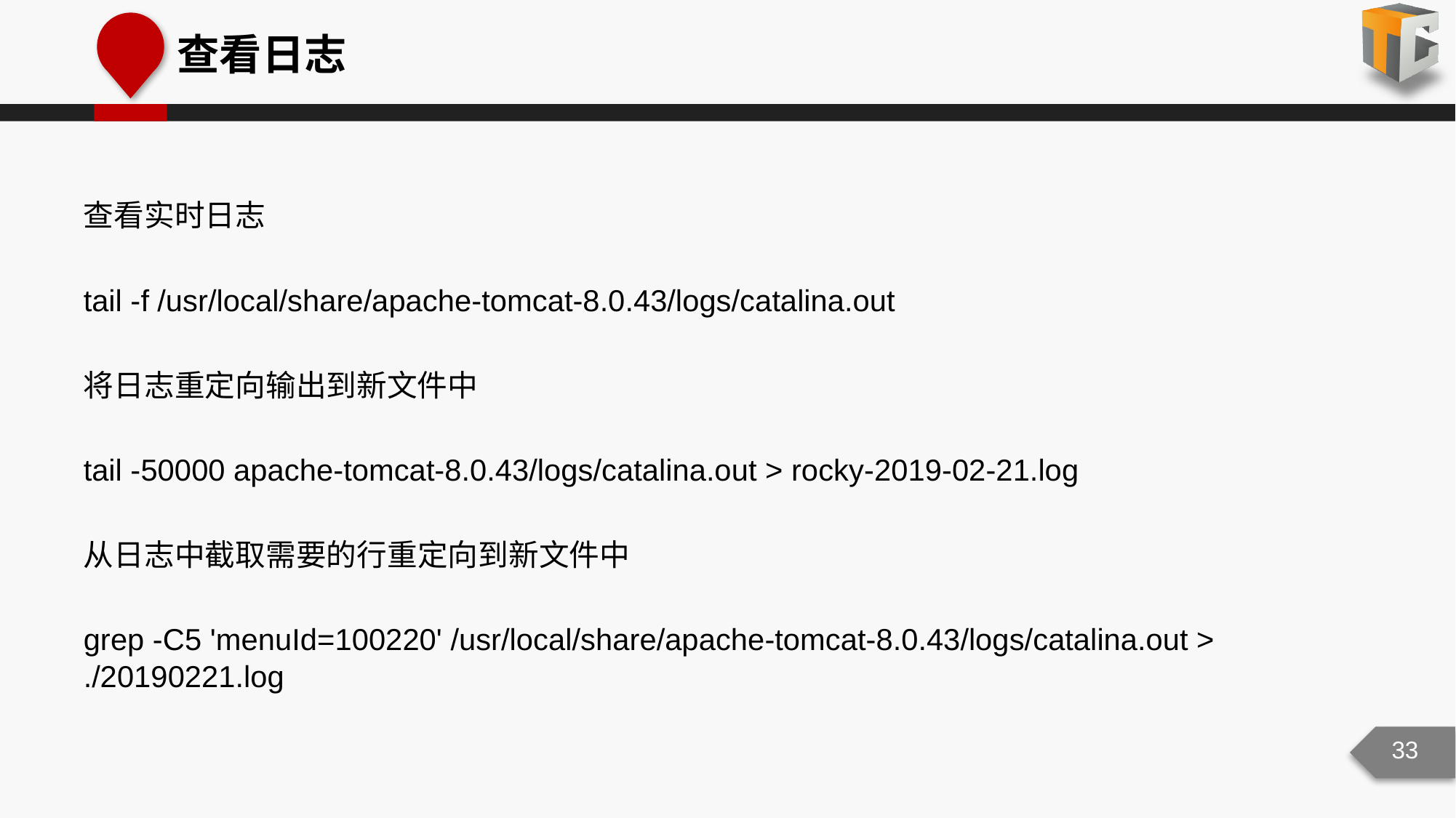

# 查看日志
查看实时日志

tail -f /usr/local/share/apache-tomcat-8.0.43/logs/catalina.out

将日志重定向输出到新文件中

tail -50000 apache-tomcat-8.0.43/logs/catalina.out > rocky-2019-02-21.log

从日志中截取需要的行重定向到新文件中

grep -C5 'menuId=100220' /usr/local/share/apache-tomcat-8.0.43/logs/catalina.out > ./20190221.log